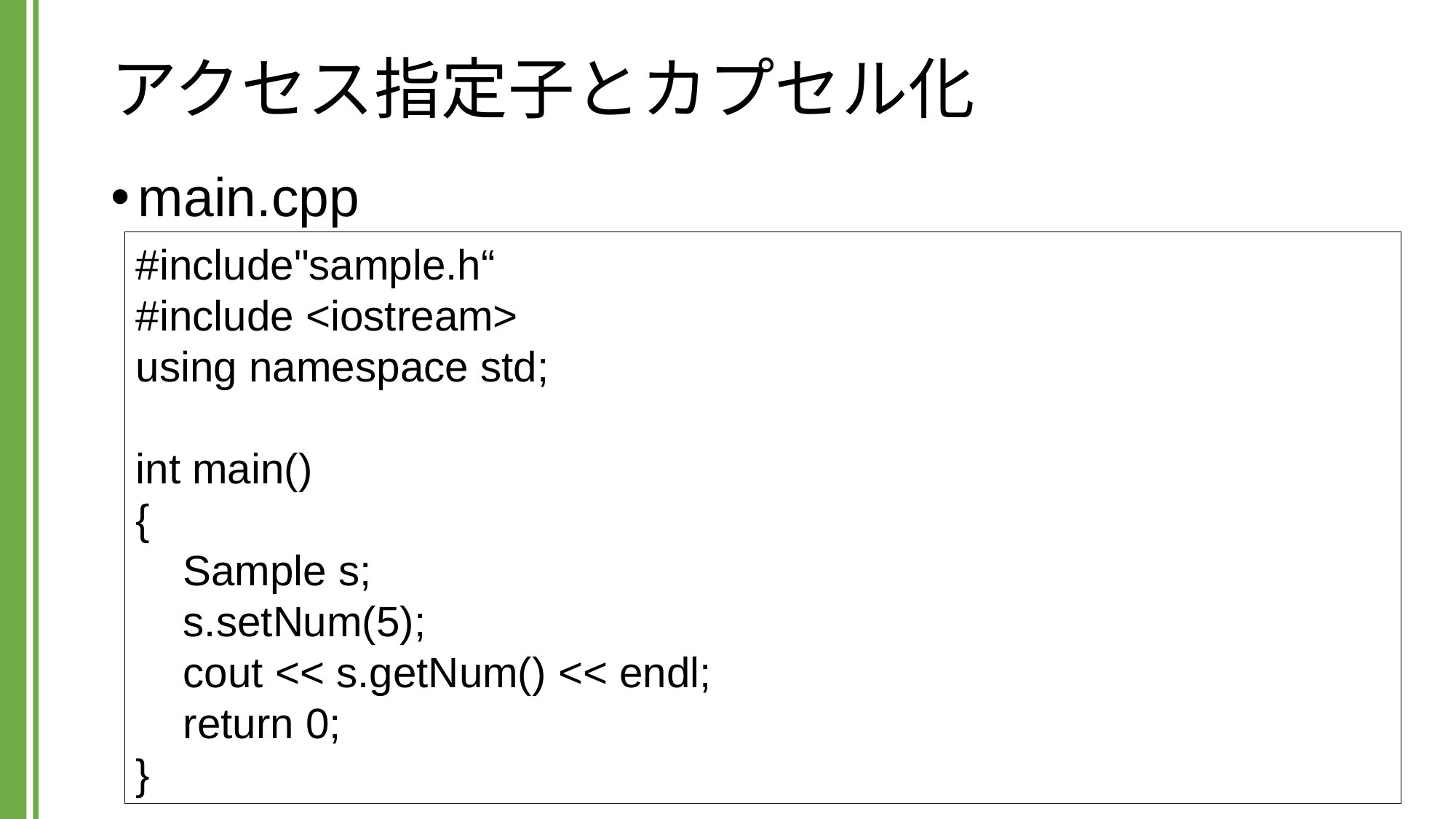

# アクセス指定子とカプセル化
main.cpp

#include"sample.h“
#include <iostream>
using namespace std;

int main()
{
    Sample s;
    s.setNum(5);
    cout << s.getNum() << endl;
    return 0;
}